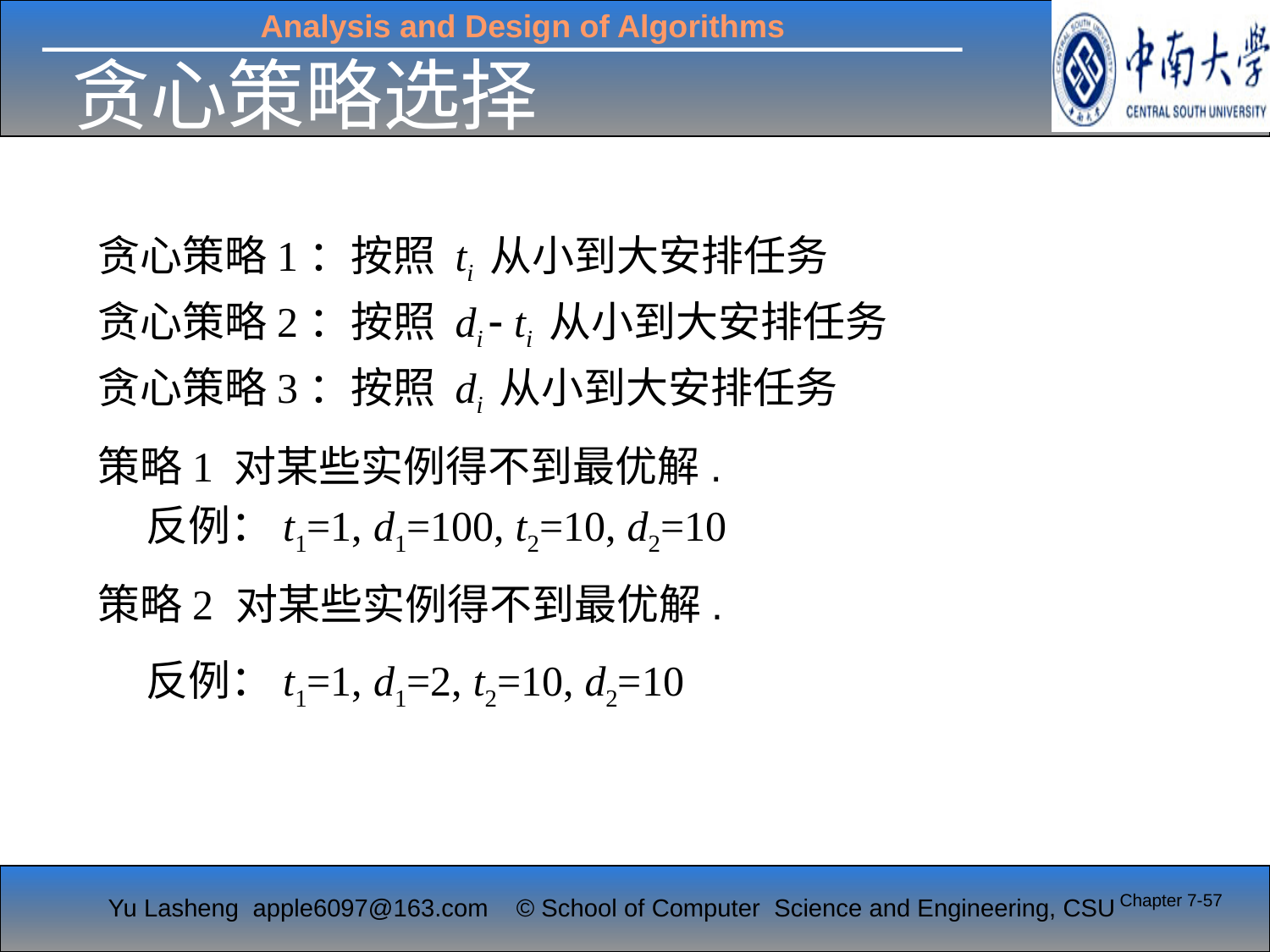

# 贪心策略选择
贪心策略1：按照 ti 从小到大安排任务
贪心策略2：按照 di − ti 从小到大安排任务
贪心策略3：按照 di 从小到大安排任务
策略1 对某些实例得不到最优解.
    反例：t1=1, d1=100, t2=10, d2=10
策略2 对某些实例得不到最优解.
    反例：t1=1, d1=2, t2=10, d2=10
Chapter 7-57